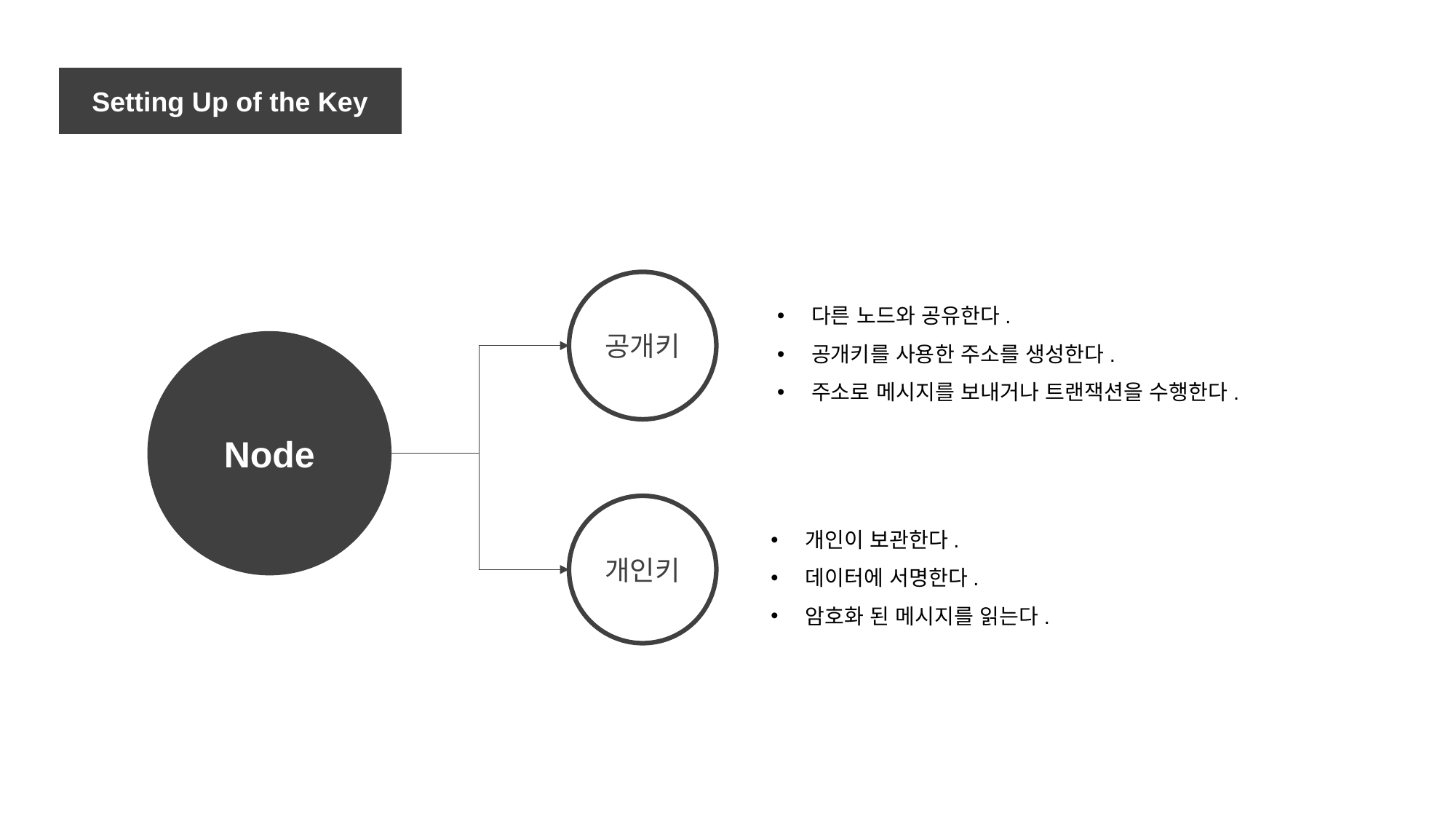

Setting Up of the Key
공개키
다른 노드와 공유한다.
공개키를 사용한 주소를 생성한다.
주소로 메시지를 보내거나 트랜잭션을 수행한다.
Node
개인키
개인이 보관한다.
데이터에 서명한다.
암호화 된 메시지를 읽는다.